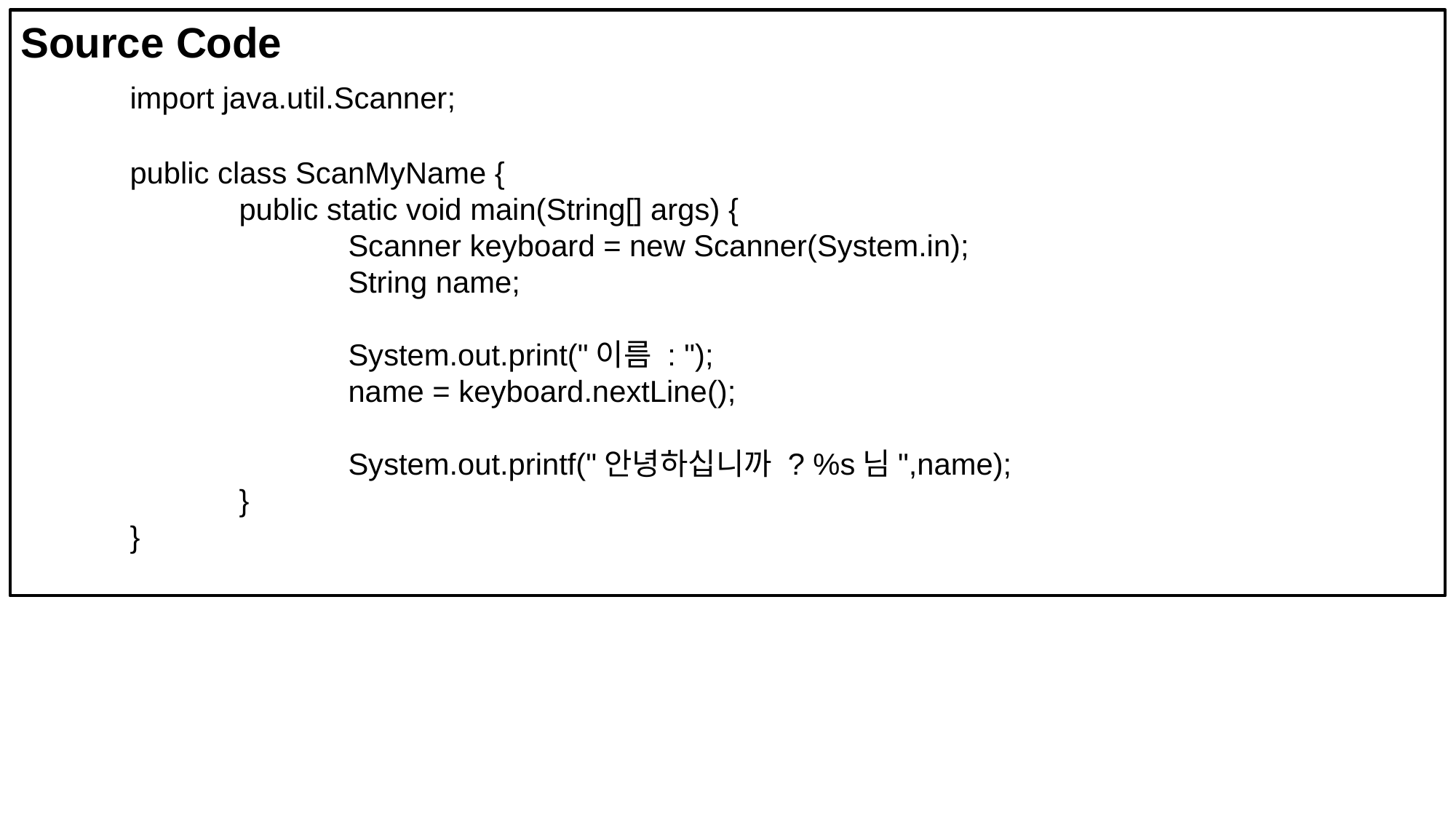

Source Code
	import java.util.Scanner;

	public class ScanMyName {
    		public static void main(String[] args) {
       			Scanner keyboard = new Scanner(System.in);
        			String name;

        			System.out.print("이름 : ");
        			name = keyboard.nextLine();

        			System.out.printf("안녕하십니까 ? %s님",name);
    		}
	}